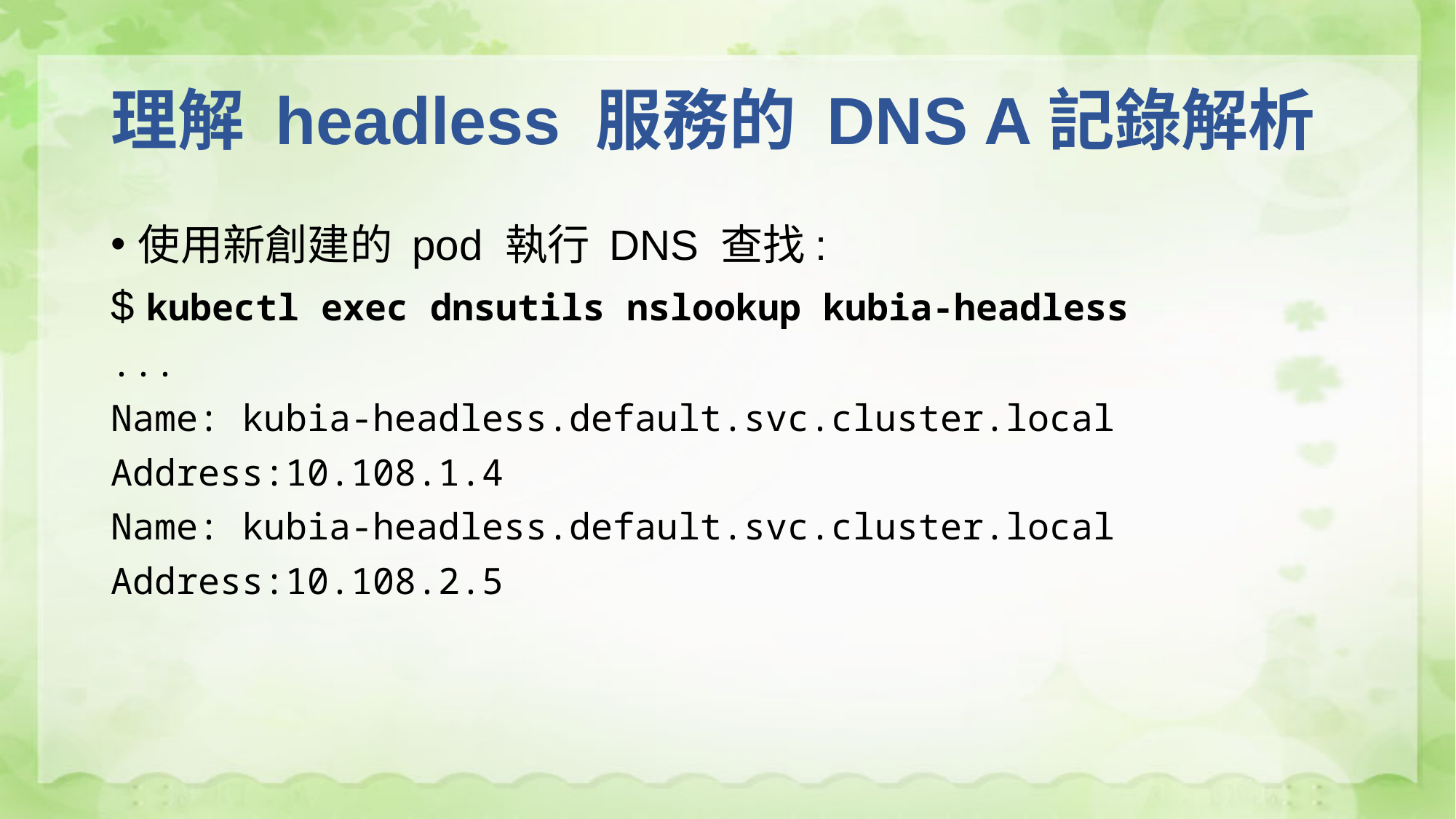

# 理解 headless 服務的 DNS A記錄解析
使用新創建的 pod 執行 DNS 查找:
$ kubectl exec dnsutils nslookup kubia-headless
...
Name: kubia-headless.default.svc.cluster.local
Address:10.108.1.4
Name: kubia-headless.default.svc.cluster.local
Address:10.108.2.5